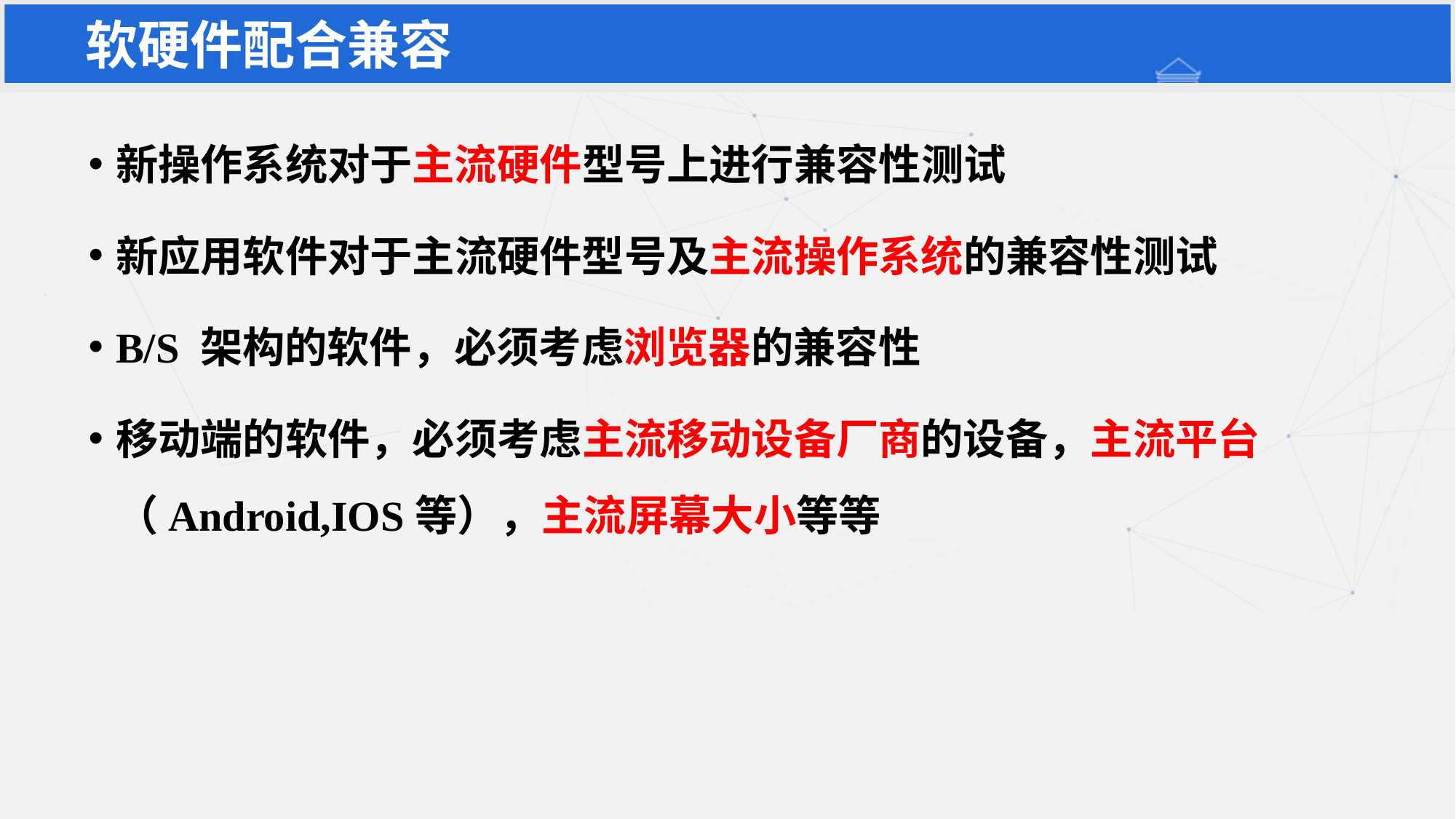

# 软硬件配合兼容
新操作系统对于主流硬件型号上进行兼容性测试
新应用软件对于主流硬件型号及主流操作系统的兼容性测试
B/S 架构的软件，必须考虑浏览器的兼容性
移动端的软件，必须考虑主流移动设备厂商的设备，主流平台（Android,IOS等），主流屏幕大小等等